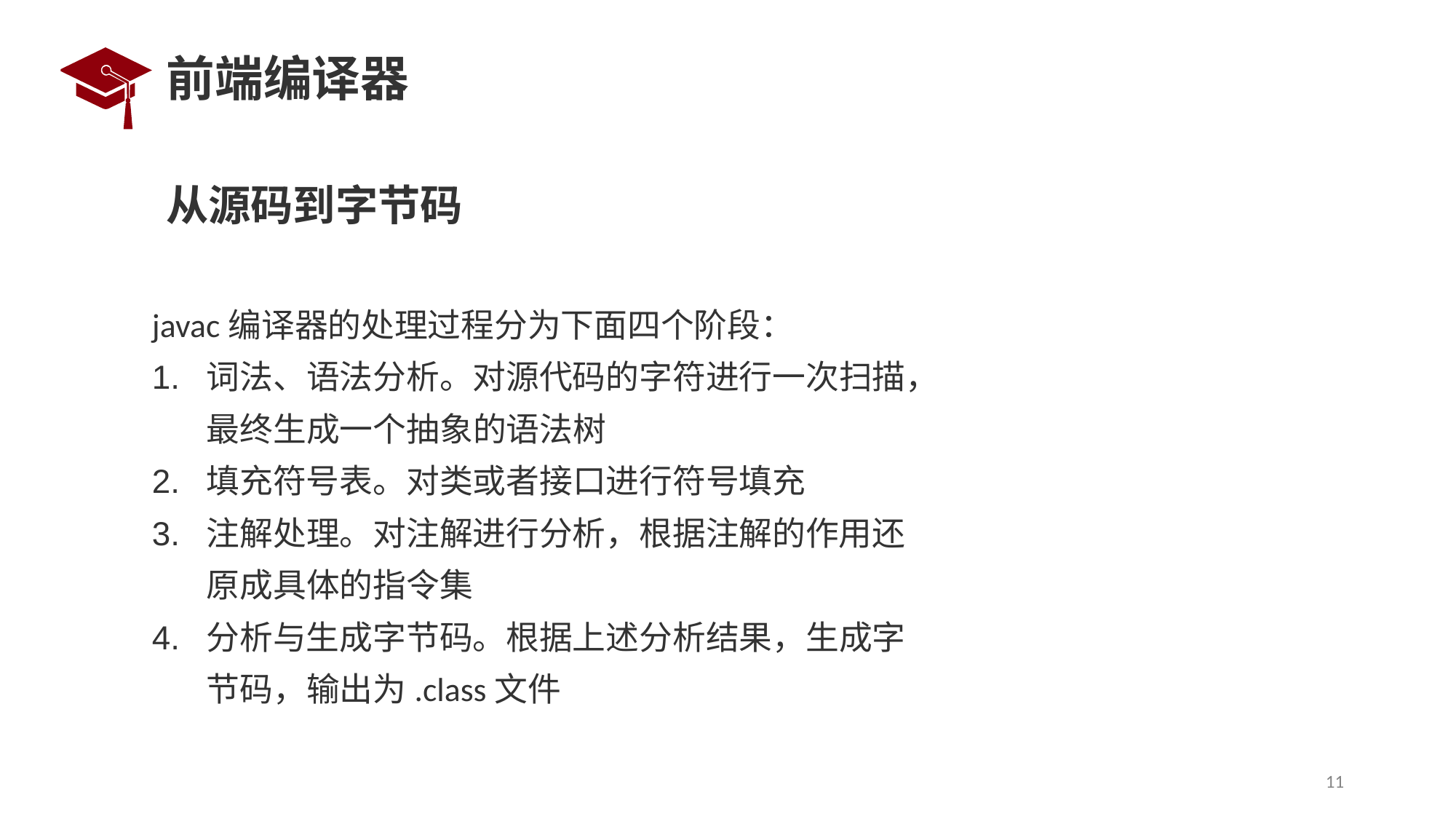

# 前端编译器
从源码到字节码
javac编译器的处理过程分为下面四个阶段：
词法、语法分析。对源代码的字符进行一次扫描，最终生成一个抽象的语法树
填充符号表。对类或者接口进行符号填充
注解处理。对注解进行分析，根据注解的作用还原成具体的指令集
分析与生成字节码。根据上述分析结果，生成字节码，输出为.class文件
11